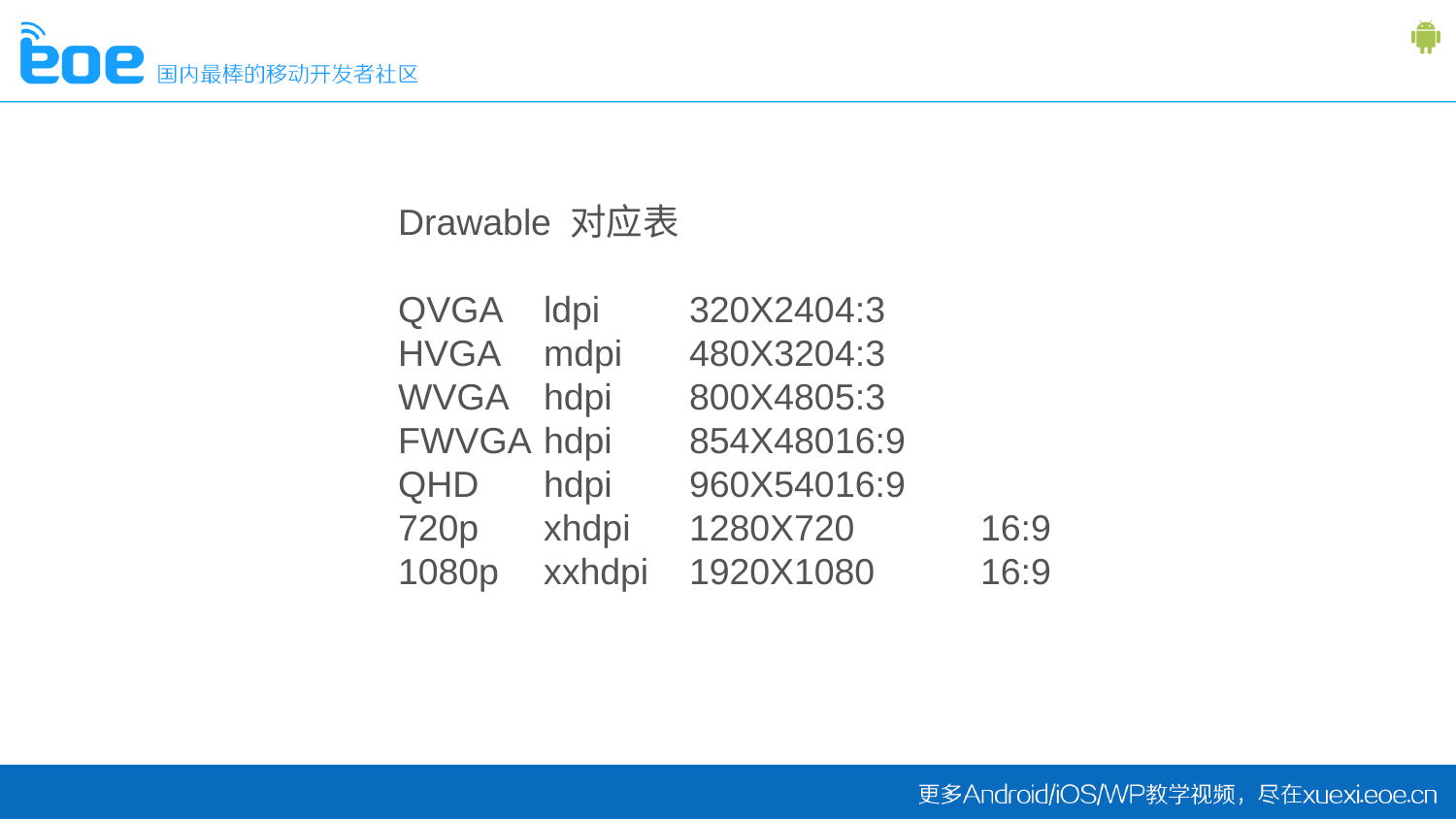

Drawable 对应表

QVGA	ldpi	320X240	4:3
HVGA	mdpi	480X320	4:3
WVGA	hdpi	800X480	5:3
FWVGA	hdpi	854X480	16:9
QHD	hdpi	960X540	16:9
720p	xhdpi	1280X720	16:9
1080p	xxhdpi	1920X1080	16:9